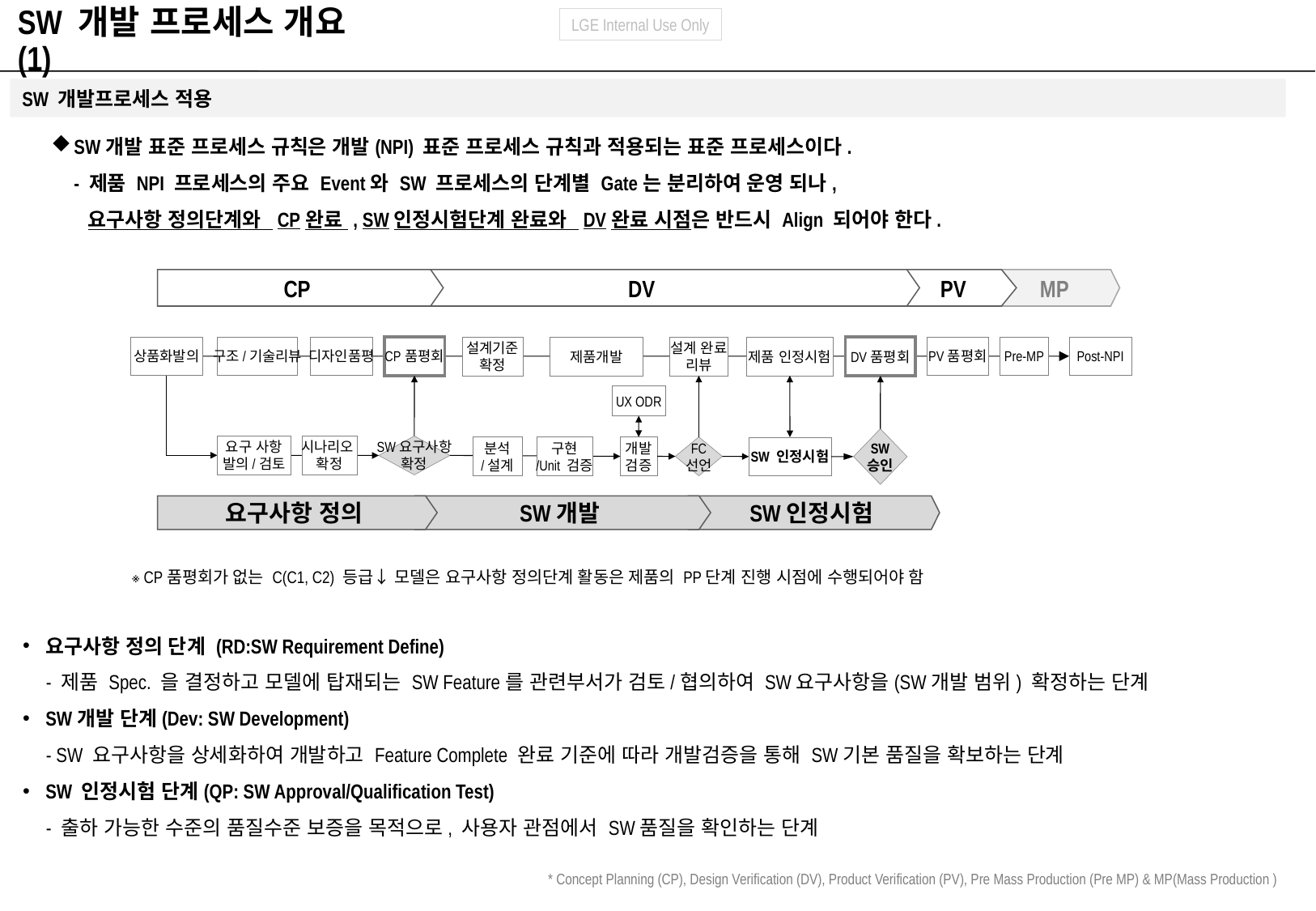

# SW 개발 프로세스 개요 (1)
SW 개발프로세스 적용
SW개발 표준 프로세스 규칙은 개발(NPI) 표준 프로세스 규칙과 적용되는 표준 프로세스이다.
- 제품 NPI 프로세스의 주요 Event와 SW 프로세스의 단계별 Gate는 분리하여 운영 되나,
  요구사항 정의단계와  CP완료 , SW인정시험단계 완료와  DV완료 시점은 반드시 Align 되어야 한다.
CP
DV
PV
MP
상품화발의
구조/기술리뷰
디자인품평
CP품평회
PV품평회
Pre-MP
Post-NPI
설계기준
확정
제품개발
설계 완료
리뷰
제품 인정시험
DV품평회
UX ODR

SW
승인
요구 사항
발의/검토
시나리오
확정
SW요구사항
확정
FC
선언
분석
/설계
구현
/Unit 검증
개발
검증
SW 인정시험
요구사항 정의
SW개발
SW인정시험
※ CP품평회가 없는 C(C1, C2) 등급↓ 모델은 요구사항 정의단계 활동은 제품의 PP단계 진행 시점에 수행되어야 함
요구사항 정의 단계 (RD:SW Requirement Define)
     - 제품 Spec. 을 결정하고 모델에 탑재되는 SW Feature를 관련부서가 검토/협의하여 SW요구사항을(SW개발 범위) 확정하는 단계
SW개발 단계(Dev: SW Development)
     - SW 요구사항을 상세화하여 개발하고 Feature Complete 완료 기준에 따라 개발검증을 통해 SW기본 품질을 확보하는 단계
SW 인정시험 단계(QP: SW Approval/Qualification Test)
     - 출하 가능한 수준의 품질수준 보증을 목적으로, 사용자 관점에서 SW품질을 확인하는 단계

* Concept Planning (CP), Design Verification (DV), Product Verification (PV), Pre Mass Production (Pre MP) & MP(Mass Production )